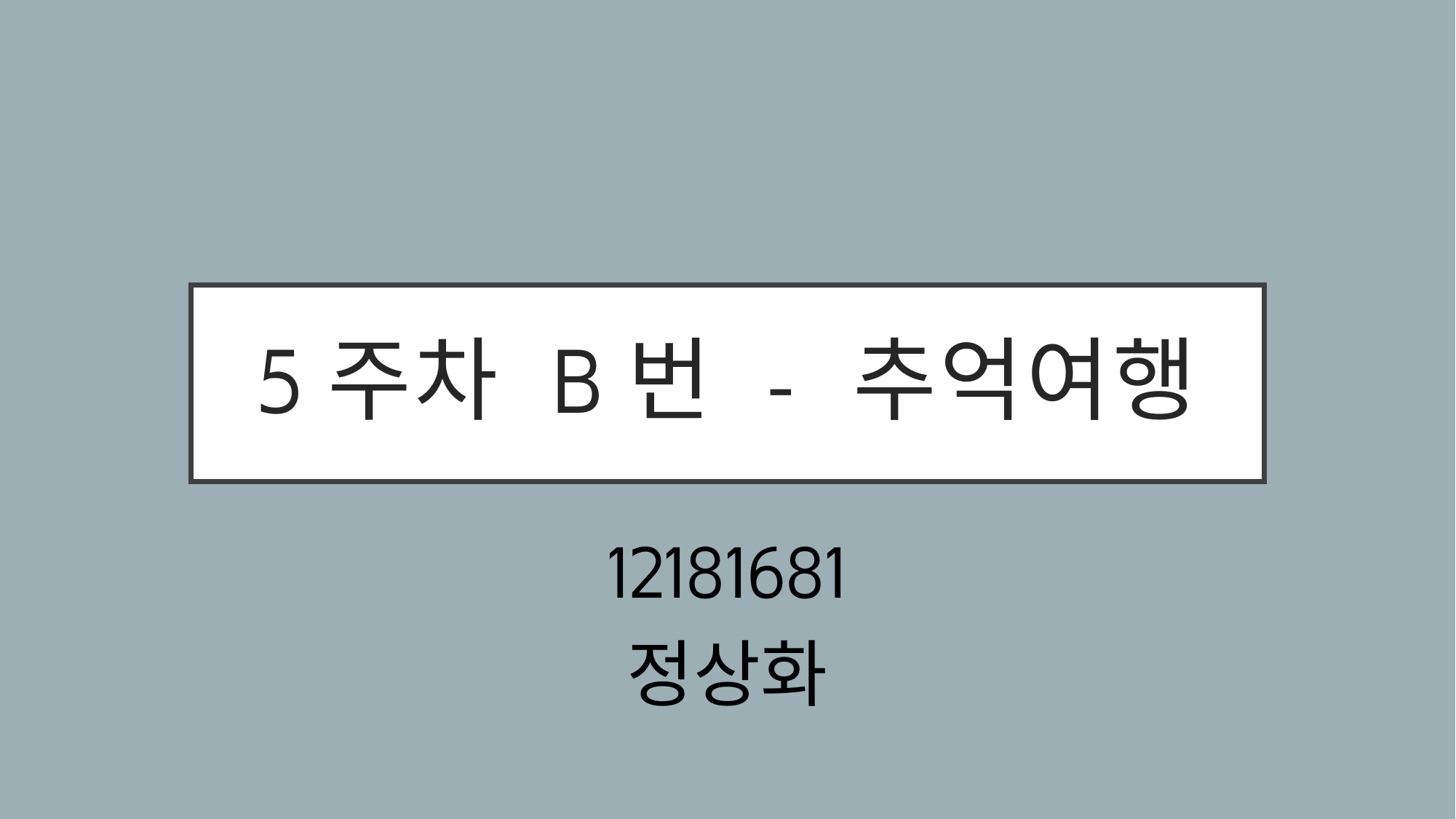

# 5주차 b번 - 추억여행
12181681
정상화